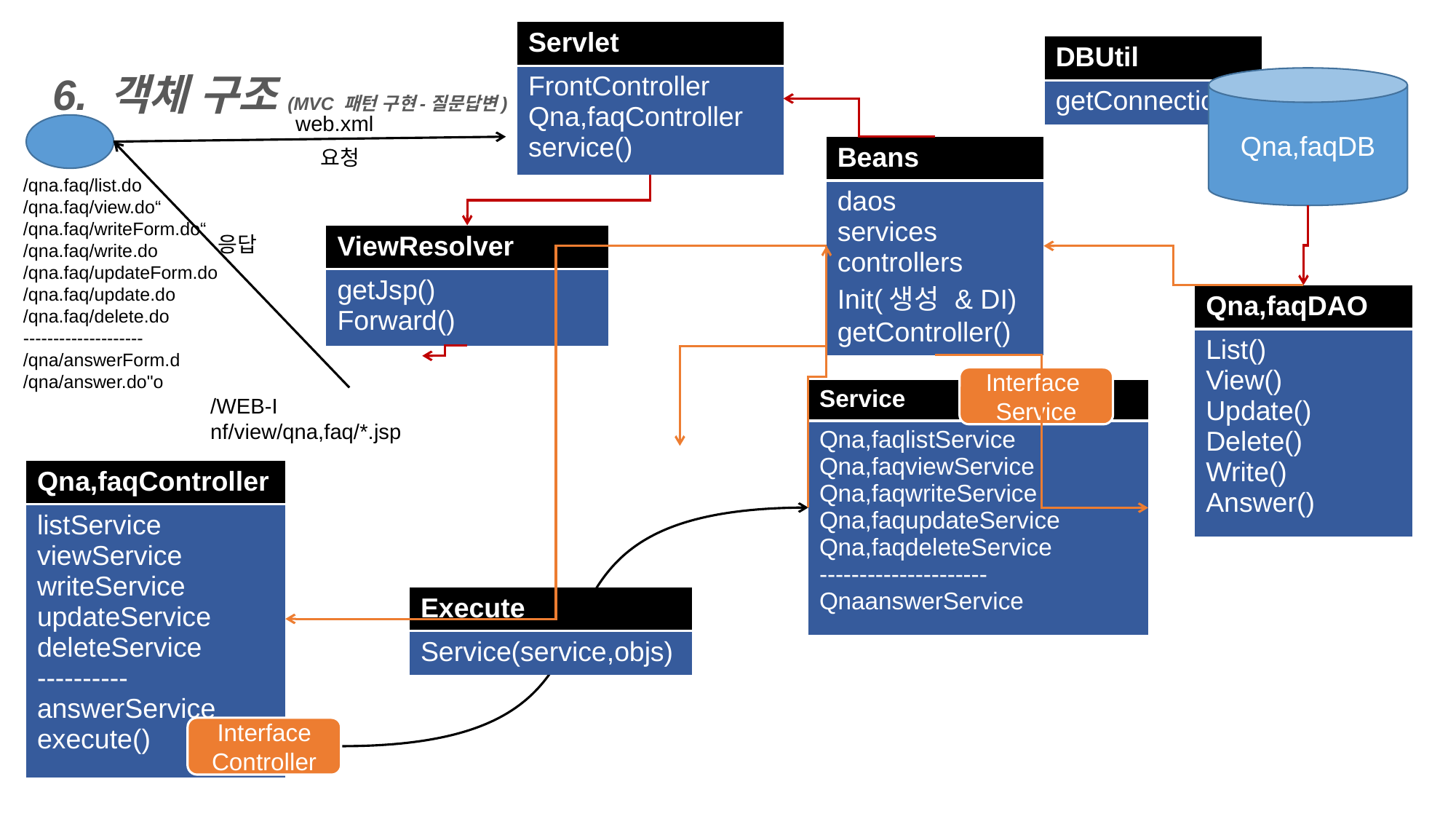

| Servlet |
| --- |
| FrontController Qna,faqController service() |
6. 객체 구조(MVC 패턴 구현-질문답변)
| DBUtil |
| --- |
| getConnection() |
Qna,faqDB
web.xml

| Beans |
| --- |
| daos services controllers Init(생성 & DI) getController() |
요청
/qna.faq/list.do
/qna.faq/view.do“
/qna.faq/writeForm.do“
/qna.faq/write.do
/qna.faq/updateForm.do
/qna.faq/update.do
/qna.faq/delete.do
--------------------
/qna/answerForm.d
/qna/answer.do"o
| ViewResolver |
| --- |
| getJsp() Forward() |
응답
| Qna,faqDAO |
| --- |
| List() View() Update() Delete() Write() Answer() |
Interface  Service
| Service |
| --- |
| Qna,faqlistService Qna,faqviewService Qna,faqwriteService Qna,faqupdateService Qna,faqdeleteService --------------------- QnaanswerService |
/WEB-I
nf/view/qna,faq/*.jsp
| Qna,faqController |
| --- |
| listService viewService writeService updateService deleteService ---------- answerService execute() |
| Execute |
| --- |
| Service(service,objs) |
Interface
Controller